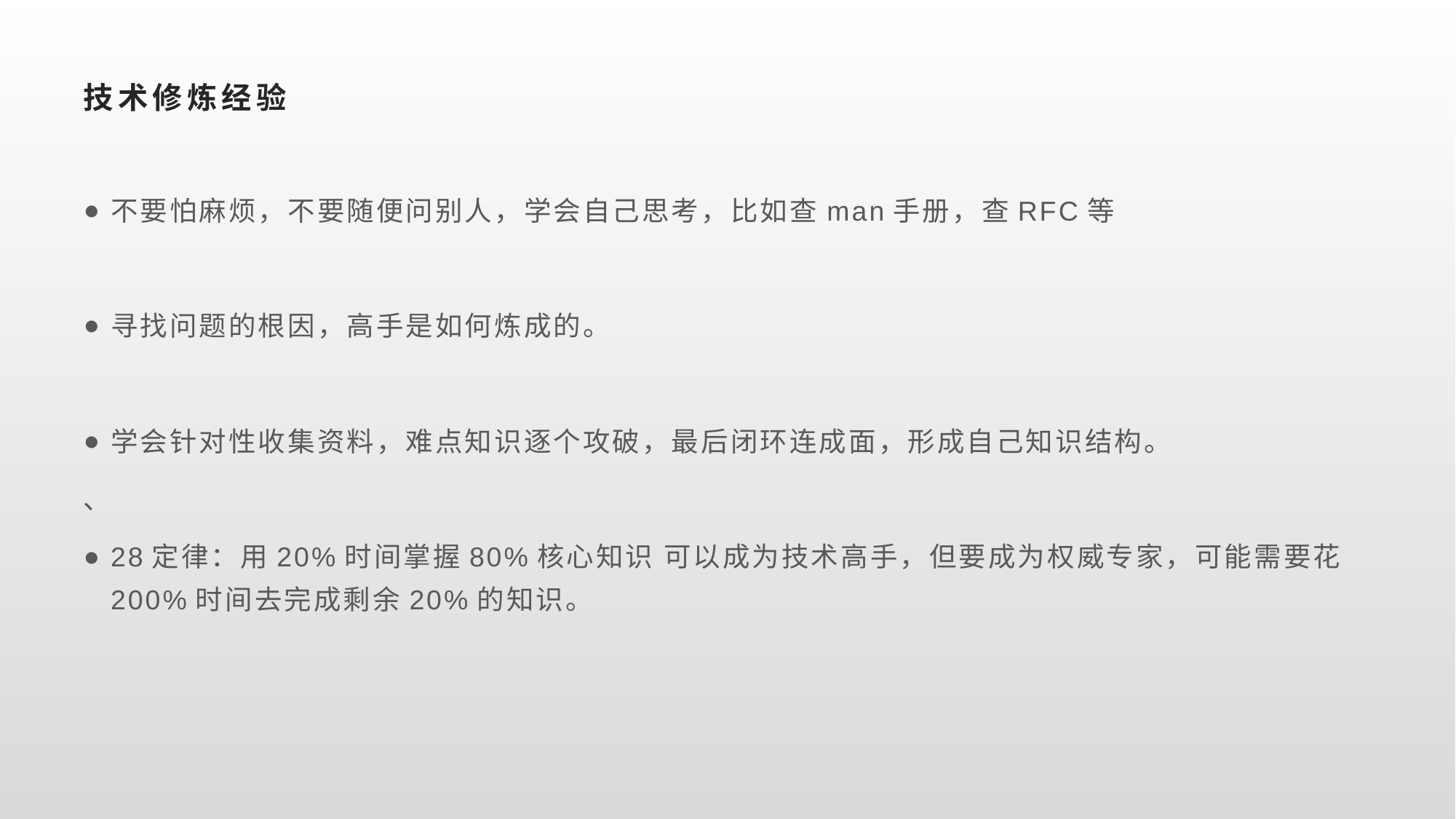

# 技术修炼经验
不要怕麻烦，不要随便问别人，学会自己思考，比如查man手册，查RFC等

寻找问题的根因，高手是如何炼成的。

学会针对性收集资料，难点知识逐个攻破，最后闭环连成面，形成自己知识结构。
、
28定律：用20%时间掌握80%核心知识 可以成为技术高手，但要成为权威专家，可能需要花200%时间去完成剩余20%的知识。